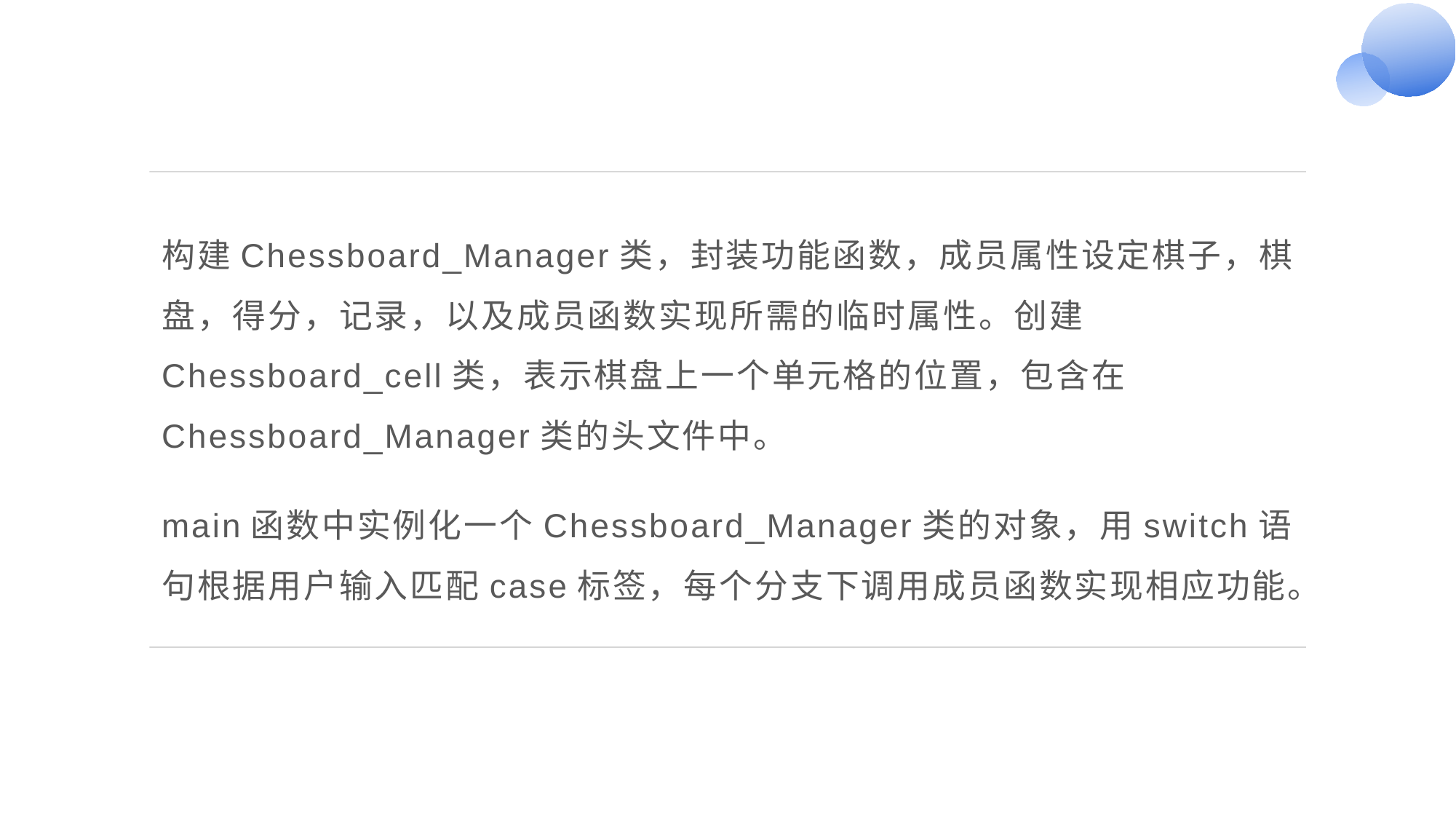

构建Chessboard_Manager类，封装功能函数，成员属性设定棋子，棋盘，得分，记录，以及成员函数实现所需的临时属性。创建Chessboard_cell类，表示棋盘上一个单元格的位置，包含在Chessboard_Manager类的头文件中。
main函数中实例化一个Chessboard_Manager类的对象，用switch语句根据用户输入匹配case标签，每个分支下调用成员函数实现相应功能。